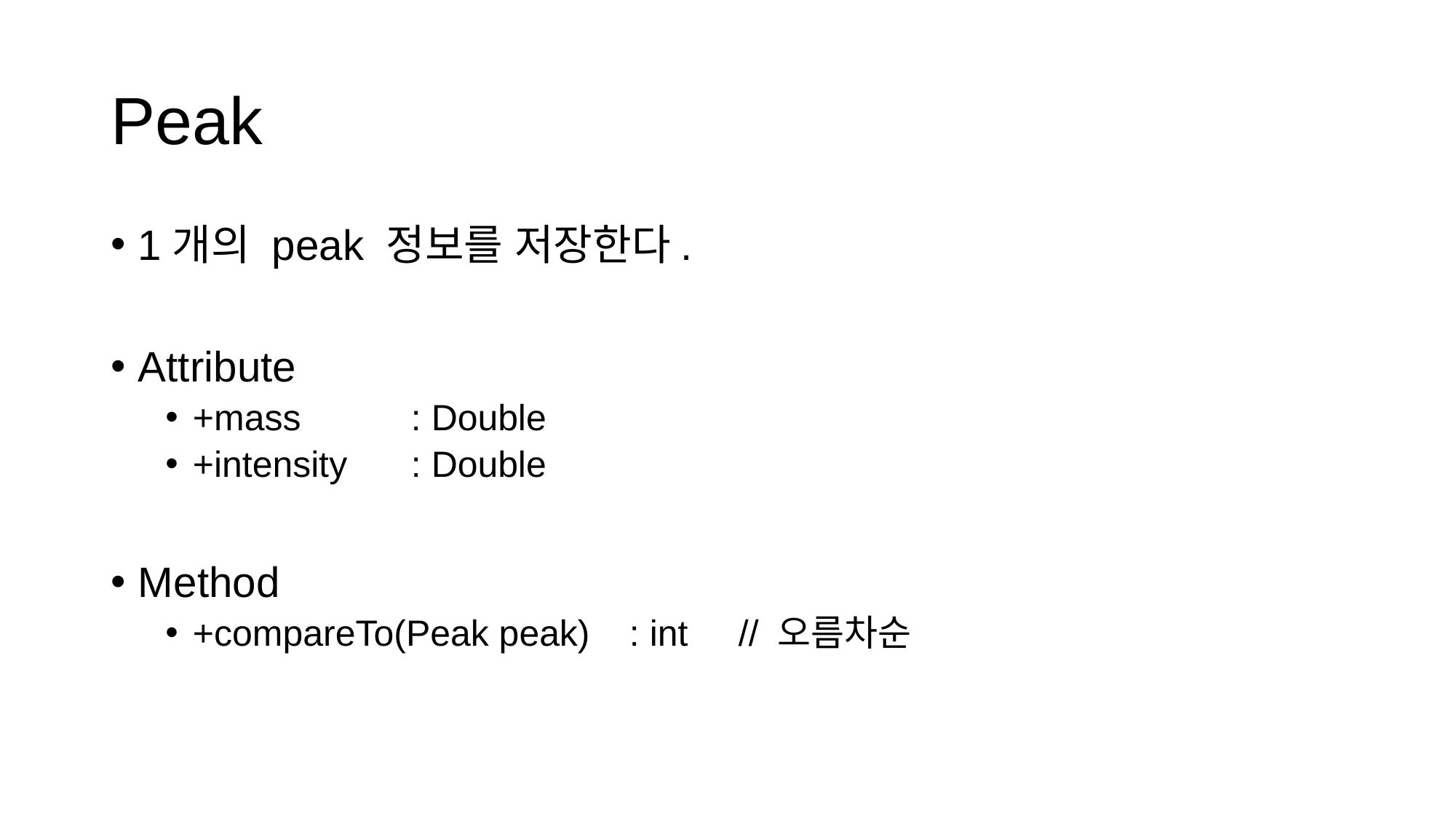

# Peak
1개의 peak 정보를 저장한다.

Attribute
+mass		: Double
+intensity	: Double

Method
+compareTo(Peak peak)	: int	// 오름차순